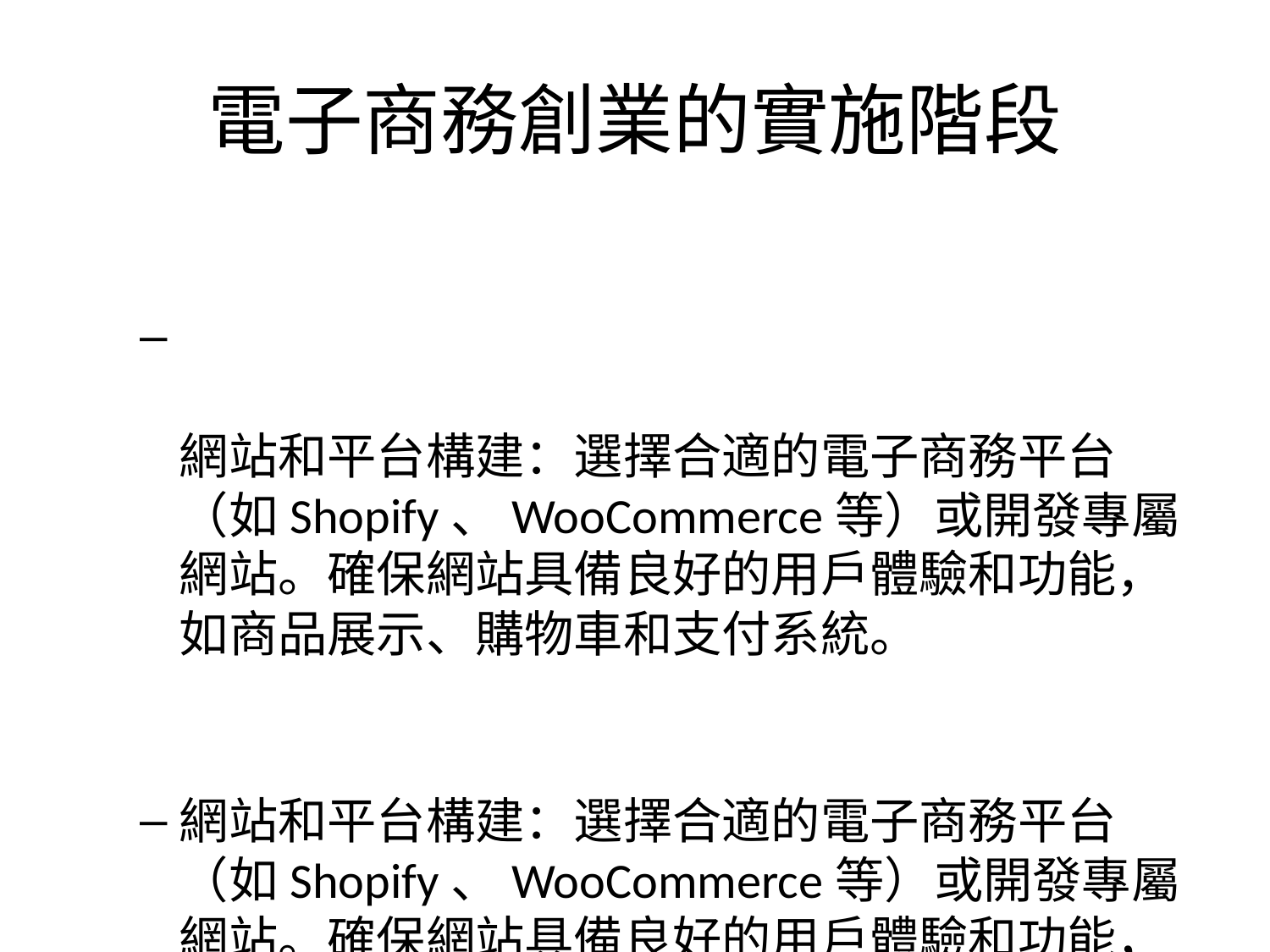

# 電子商務創業的實施階段

網站和平台構建：選擇合適的電子商務平台（如Shopify、WooCommerce等）或開發專屬網站。確保網站具備良好的用戶體驗和功能，如商品展示、購物車和支付系統。
網站和平台構建：選擇合適的電子商務平台（如Shopify、WooCommerce等）或開發專屬網站。確保網站具備良好的用戶體驗和功能，如商品展示、購物車和支付系統。
產品和服務準備：選擇產品線或服務範圍，確保供應鏈穩定，並制定定價策略。設計品牌形象和包裝，提升市場吸引力。
產品和服務準備：選擇產品線或服務範圍，確保供應鏈穩定，並制定定價策略。設計品牌形象和包裝，提升市場吸引力。
行銷和推廣策略：制定行銷計劃，包括SEO、SEM、社交媒體行銷和電子郵件行銷等，確保產品能夠有效觸達目標受眾。
行銷和推廣策略：制定行銷計劃，包括SEO、SEM、社交媒體行銷和電子郵件行銷等，確保產品能夠有效觸達目標受眾。
運營與管理：建立運營流程，包括訂單處理、客戶服務和物流管理，確保電子商務業務順利運行。
運營與管理：建立運營流程，包括訂單處理、客戶服務和物流管理，確保電子商務業務順利運行。